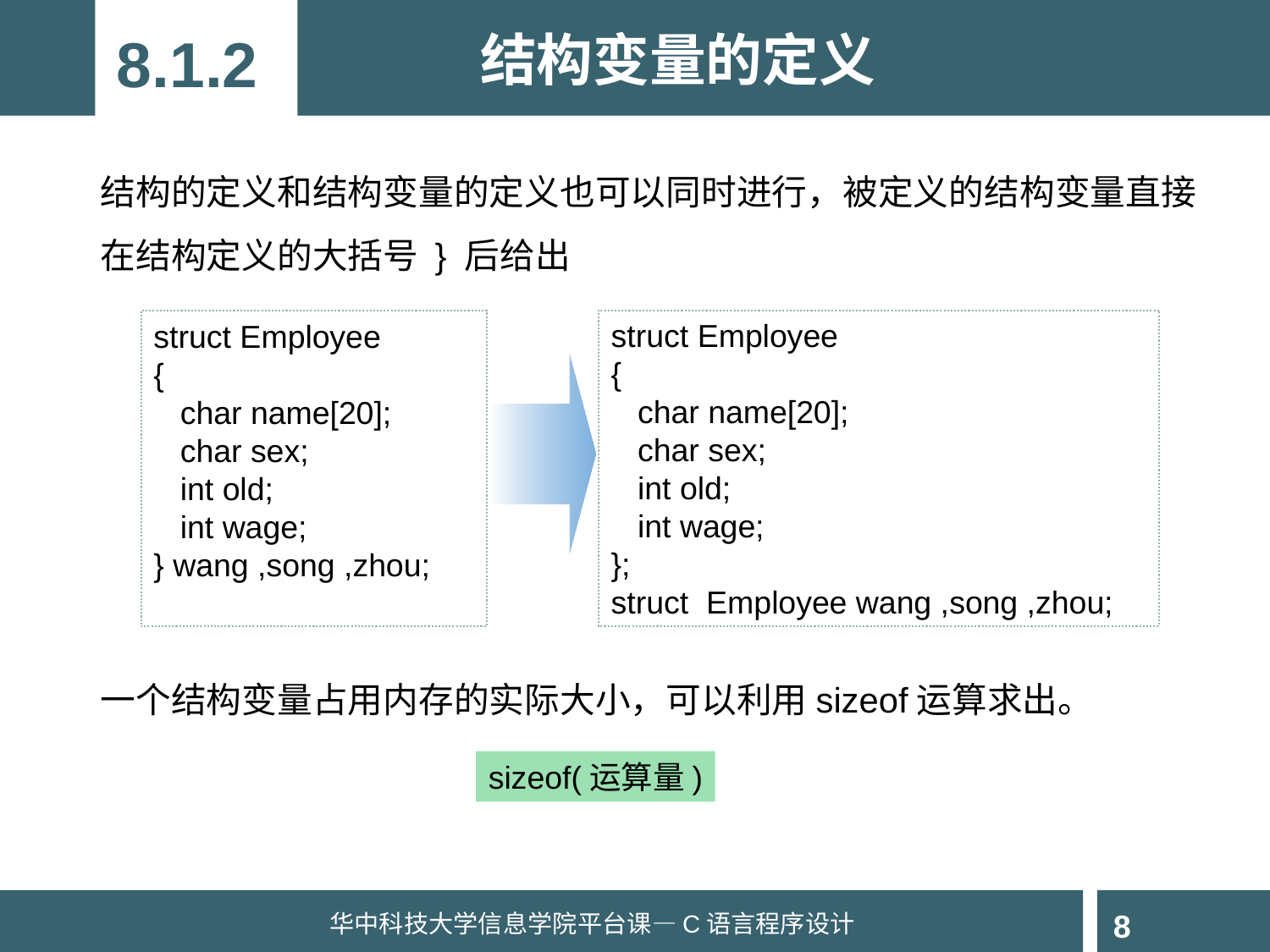

结构变量的定义
8.1.2
结构的定义和结构变量的定义也可以同时进行，被定义的结构变量直接在结构定义的大括号 } 后给出

一个结构变量占用内存的实际大小，可以利用sizeof运算求出。

struct Employee
{
   char name[20];
   char sex;
   int old;
   int wage;
};
struct  Employee wang ,song ,zhou;
struct Employee
{
   char name[20];
   char sex;
   int old;
   int wage;
} wang ,song ,zhou;

sizeof(运算量)